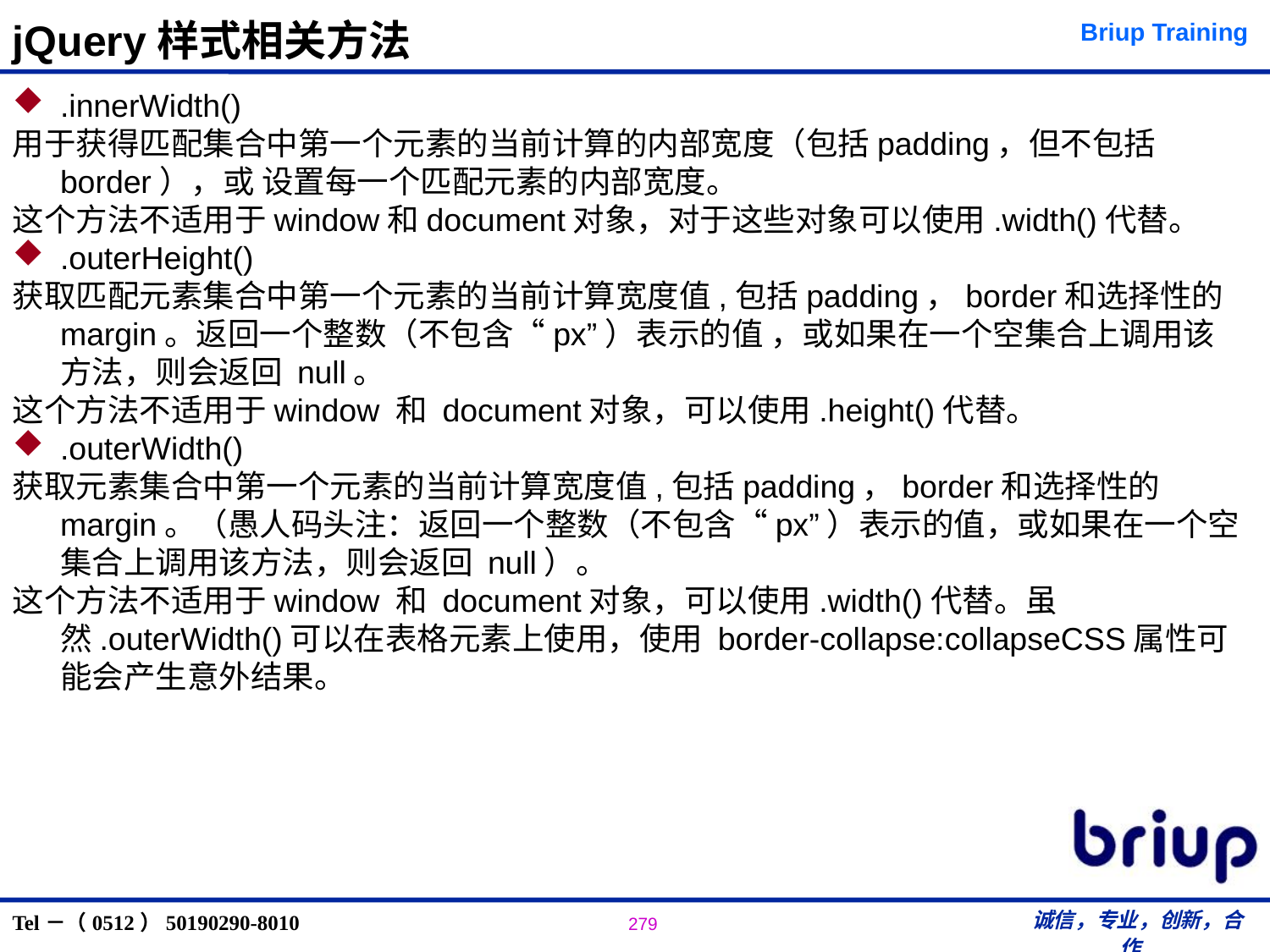

# jQuery样式相关方法

.innerWidth()
用于获得匹配集合中第一个元素的当前计算的内部宽度（包括padding，但不包括border），或 设置每一个匹配元素的内部宽度。
这个方法不适用于window和document对象，对于这些对象可以使用.width()代替。
.outerHeight()
获取匹配元素集合中第一个元素的当前计算宽度值,包括padding，border和选择性的margin。返回一个整数（不包含“px”）表示的值 ，或如果在一个空集合上调用该方法，则会返回 null。
这个方法不适用于window 和 document对象，可以使用.height()代替。
.outerWidth()
获取元素集合中第一个元素的当前计算宽度值,包括padding，border和选择性的margin。（愚人码头注：返回一个整数（不包含“px”）表示的值，或如果在一个空集合上调用该方法，则会返回 null）。
这个方法不适用于window 和 document对象，可以使用.width()代替。虽然.outerWidth()可以在表格元素上使用，使用 border-collapse:collapseCSS属性可能会产生意外结果。